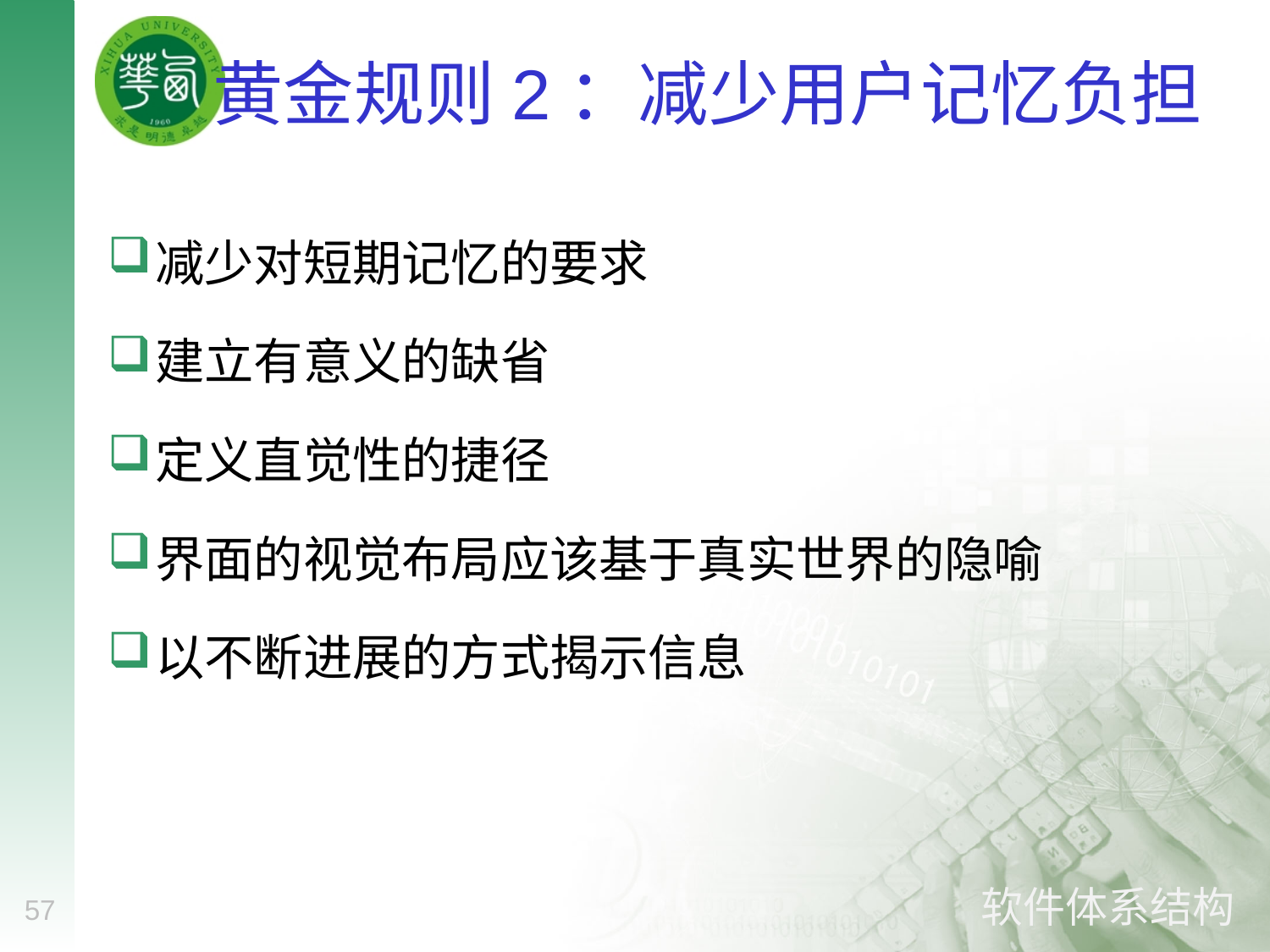

# 黄金规则2：减少用户记忆负担
减少对短期记忆的要求
建立有意义的缺省
定义直觉性的捷径
界面的视觉布局应该基于真实世界的隐喻
以不断进展的方式揭示信息
57